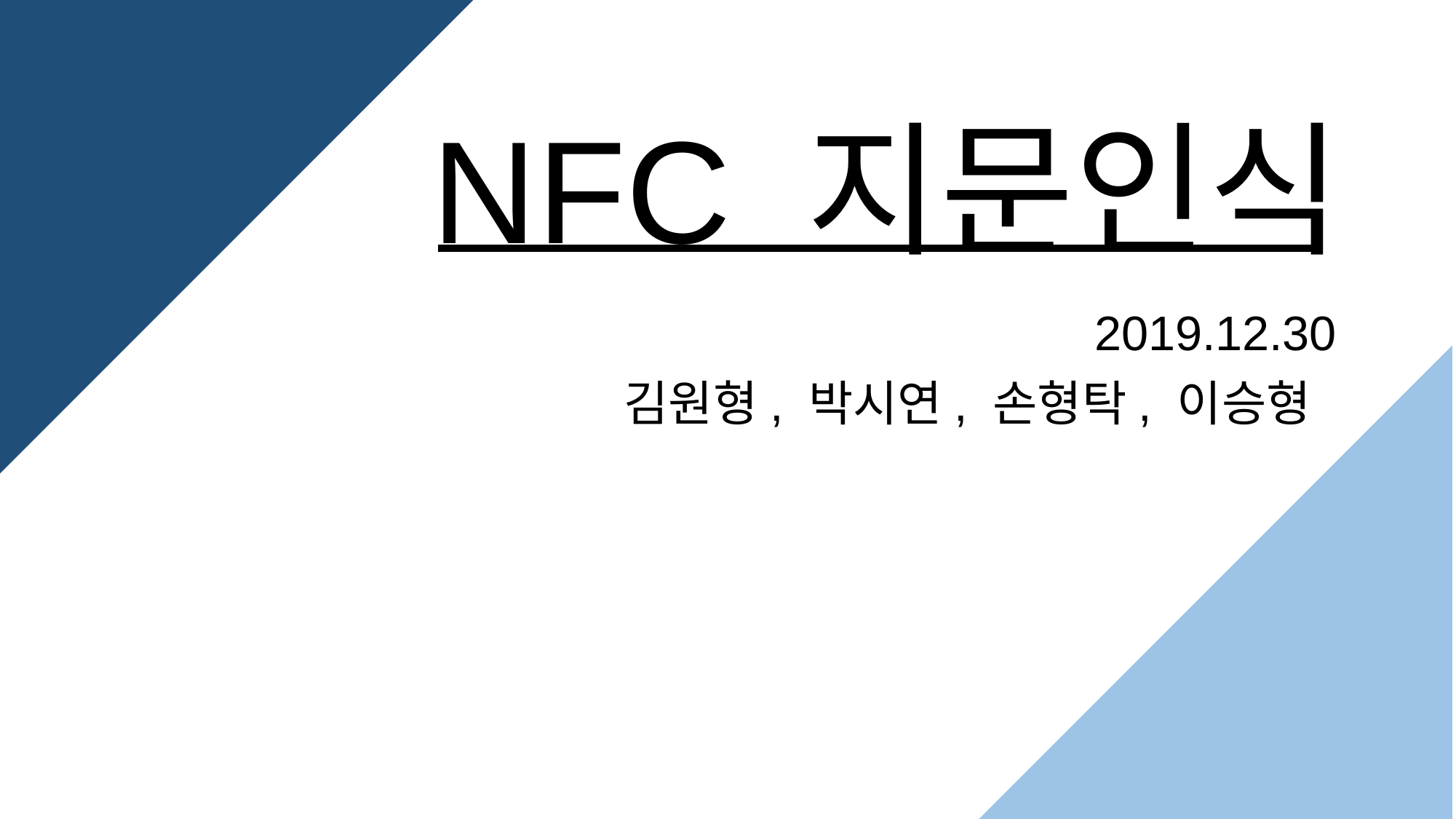

# NFC 지문인식

2019.12.30

김원형, 박시연, 손형탁, 이승형